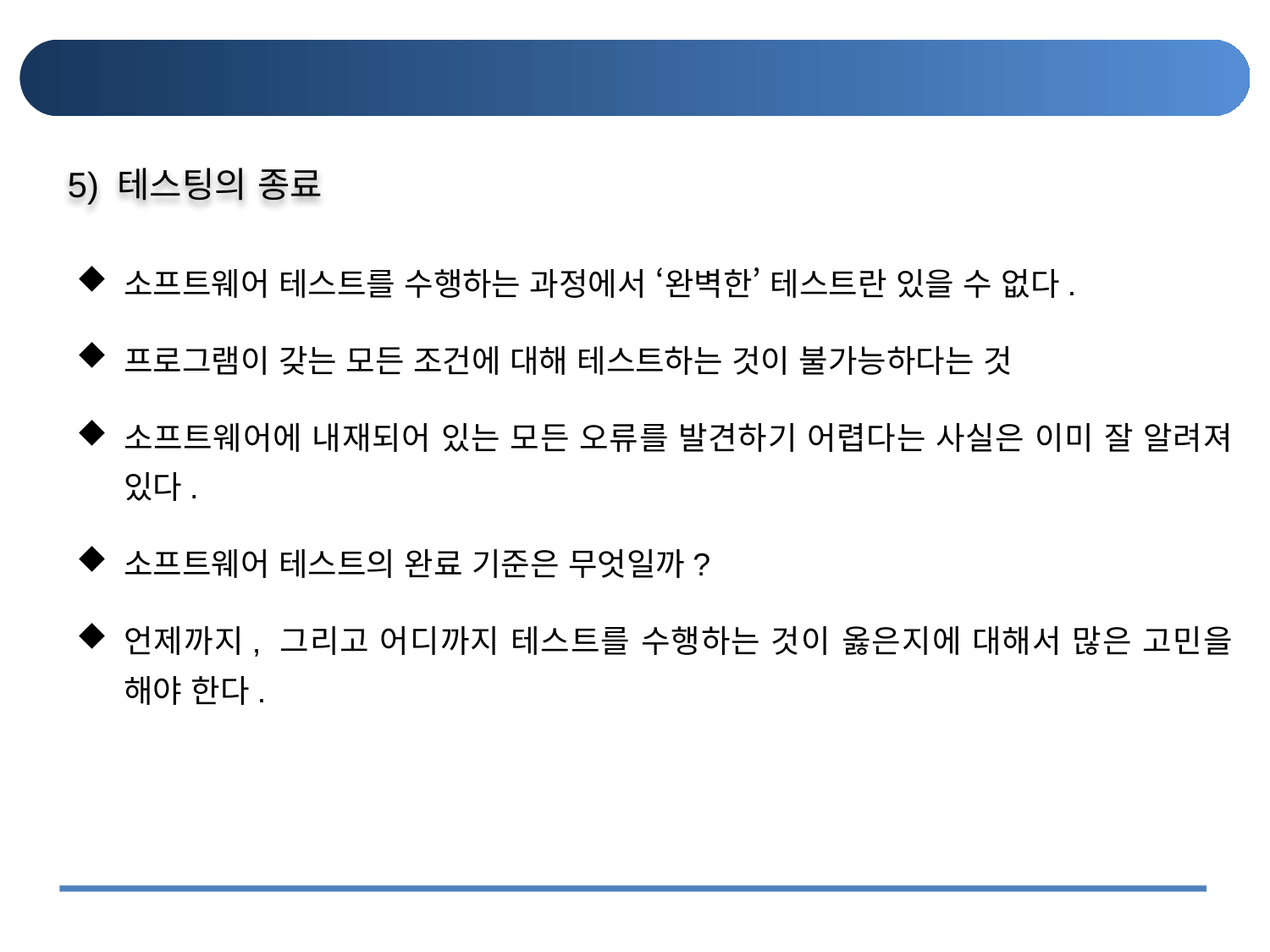

#
5) 테스팅의 종료
소프트웨어 테스트를 수행하는 과정에서 ‘완벽한’ 테스트란 있을 수 없다.
프로그램이 갖는 모든 조건에 대해 테스트하는 것이 불가능하다는 것
소프트웨어에 내재되어 있는 모든 오류를 발견하기 어렵다는 사실은 이미 잘 알려져 있다.
소프트웨어 테스트의 완료 기준은 무엇일까?
언제까지, 그리고 어디까지 테스트를 수행하는 것이 옳은지에 대해서 많은 고민을 해야 한다.